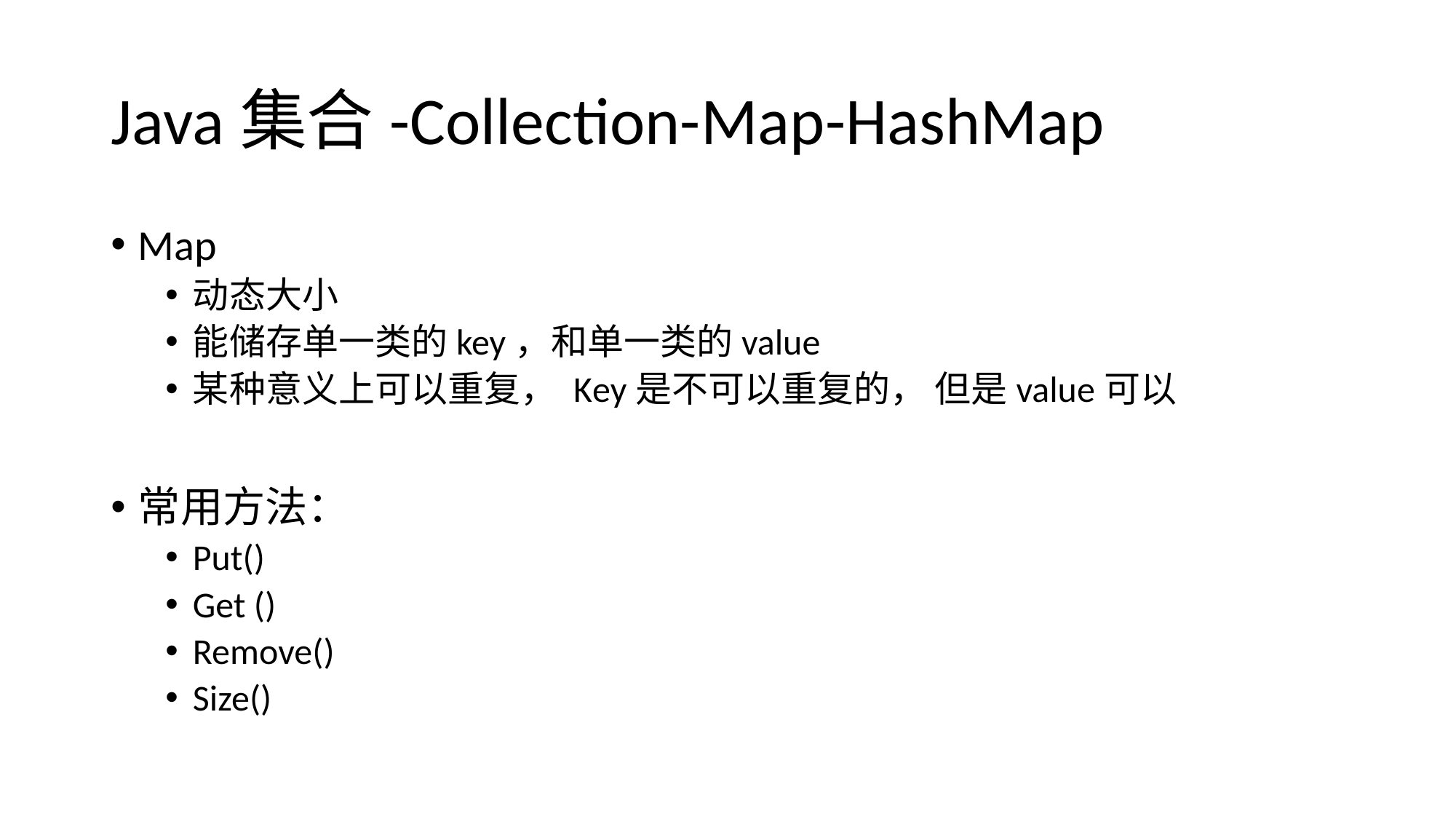

# Java集合-Collection-Map-HashMap
Map
动态大小
能储存单一类的key，和单一类的value
某种意义上可以重复， Key是不可以重复的， 但是value可以

常用方法：
Put()
Get ()
Remove()
Size()